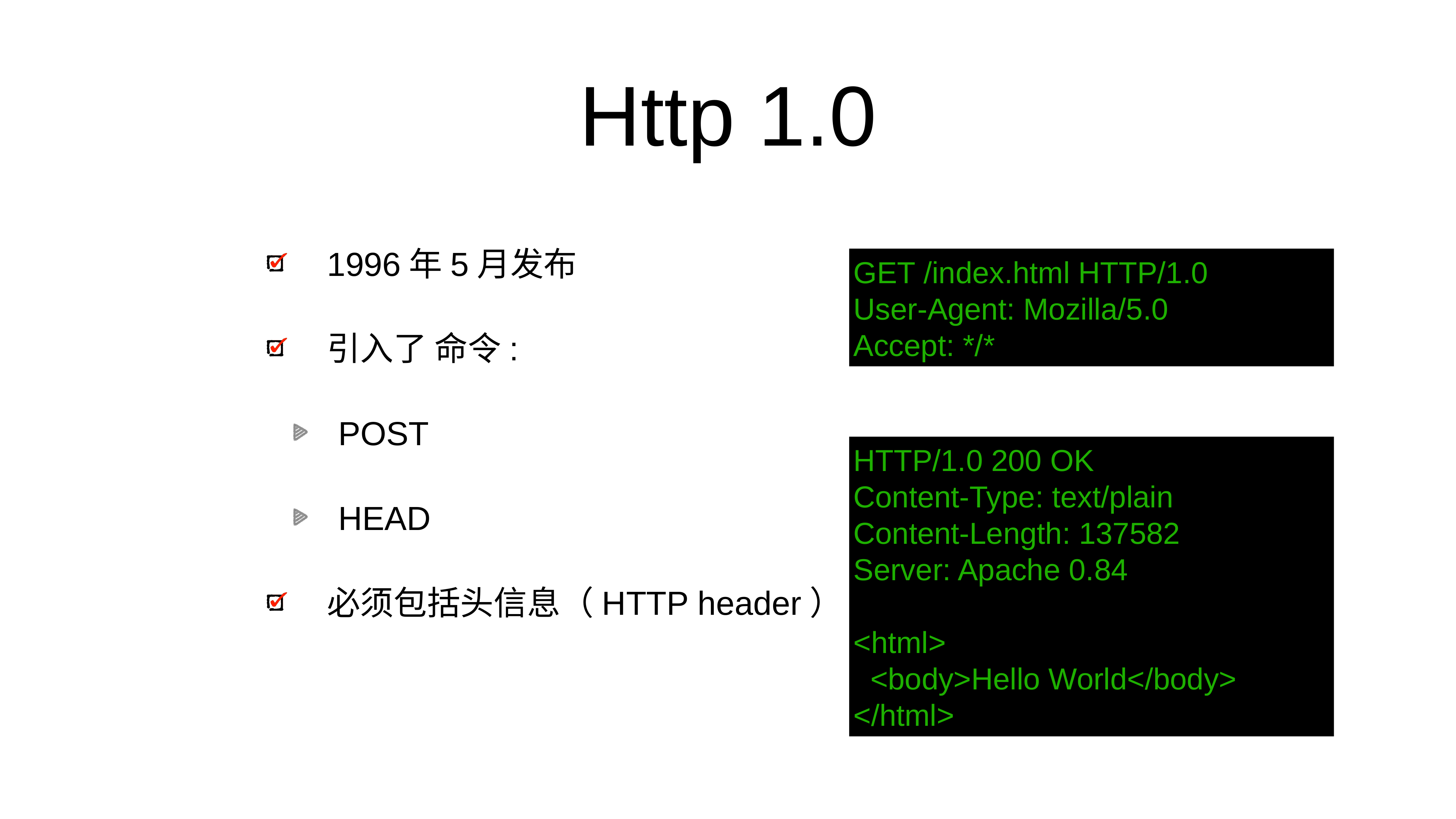

# Http 1.0
1996年5月发布
引入了 命令:
POST
HEAD
必须包括头信息（HTTP header）
GET /index.html HTTP/1.0
User-Agent: Mozilla/5.0
Accept: */*
HTTP/1.0 200 OK
Content-Type: text/plain
Content-Length: 137582
Server: Apache 0.84

<html>
  <body>Hello World</body>
</html>